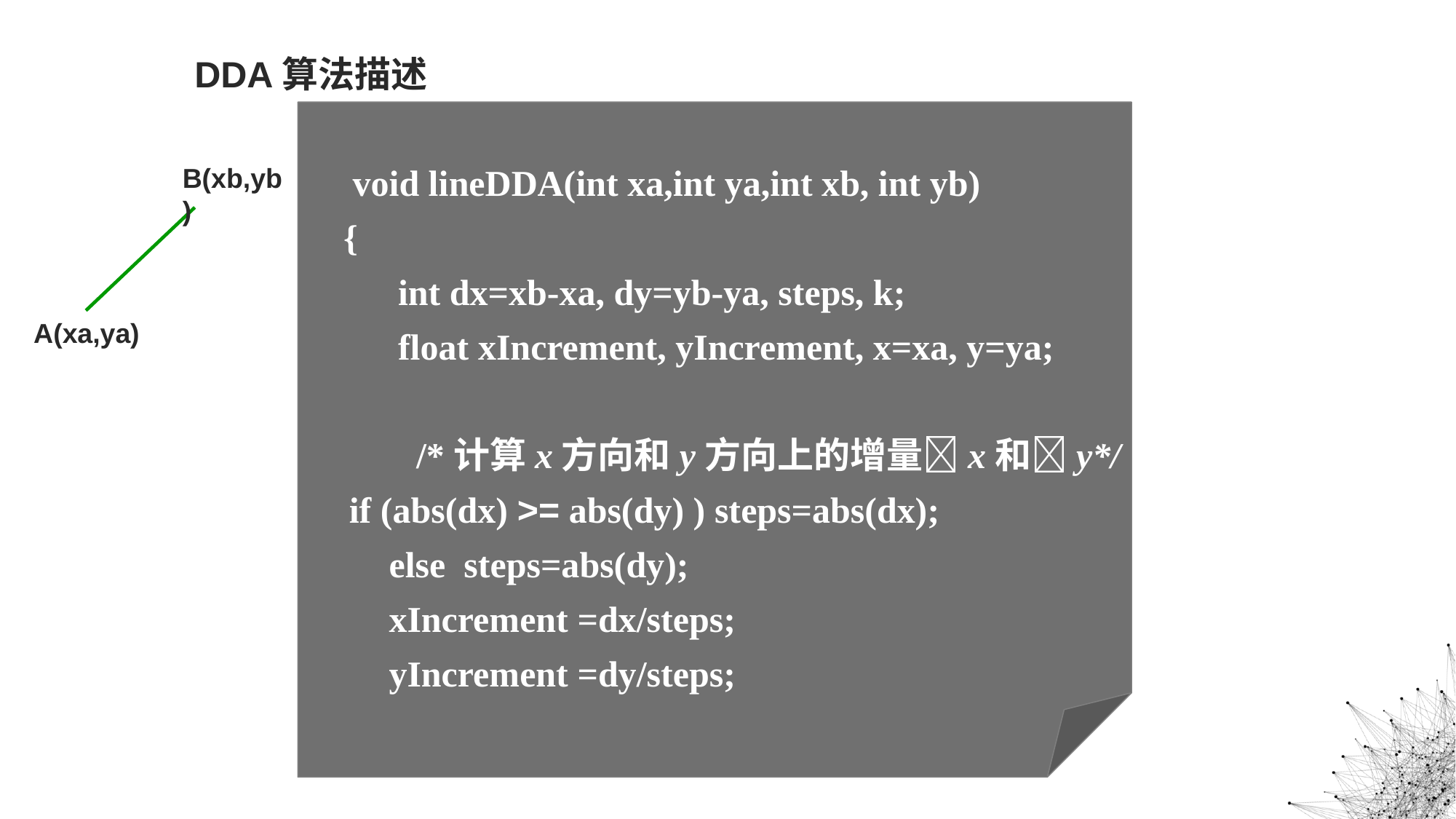

DDA算法描述

       void lineDDA(int xa,int ya,int xb, int yb)
      {
            int dx=xb-xa, dy=yb-ya, steps, k;
            float xIncrement, yIncrement, x=xa, y=ya;

              /*计算x方向和y方向上的增量Δx和Δy*/
	     if (abs(dx) >= abs(dy) ) steps=abs(dx);
           else  steps=abs(dy);
           xIncrement =dx/steps;
           yIncrement =dy/steps;

B(xb,yb)

A(xa,ya)